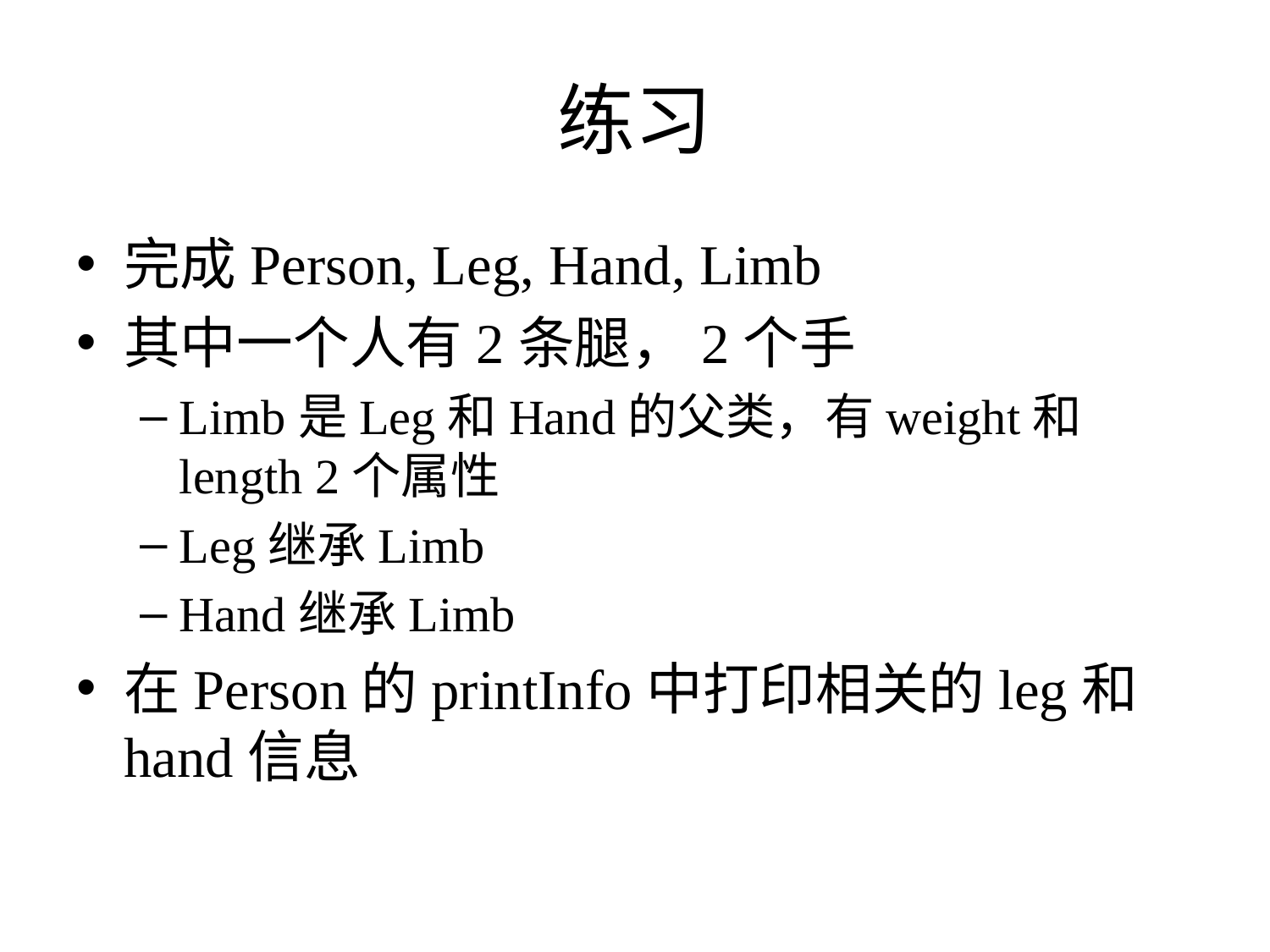

# 练习
完成Person, Leg, Hand, Limb
其中一个人有2条腿，2个手
Limb是Leg和Hand的父类，有weight和length 2个属性
Leg继承Limb
Hand继承Limb
在Person的printInfo中打印相关的leg和hand信息